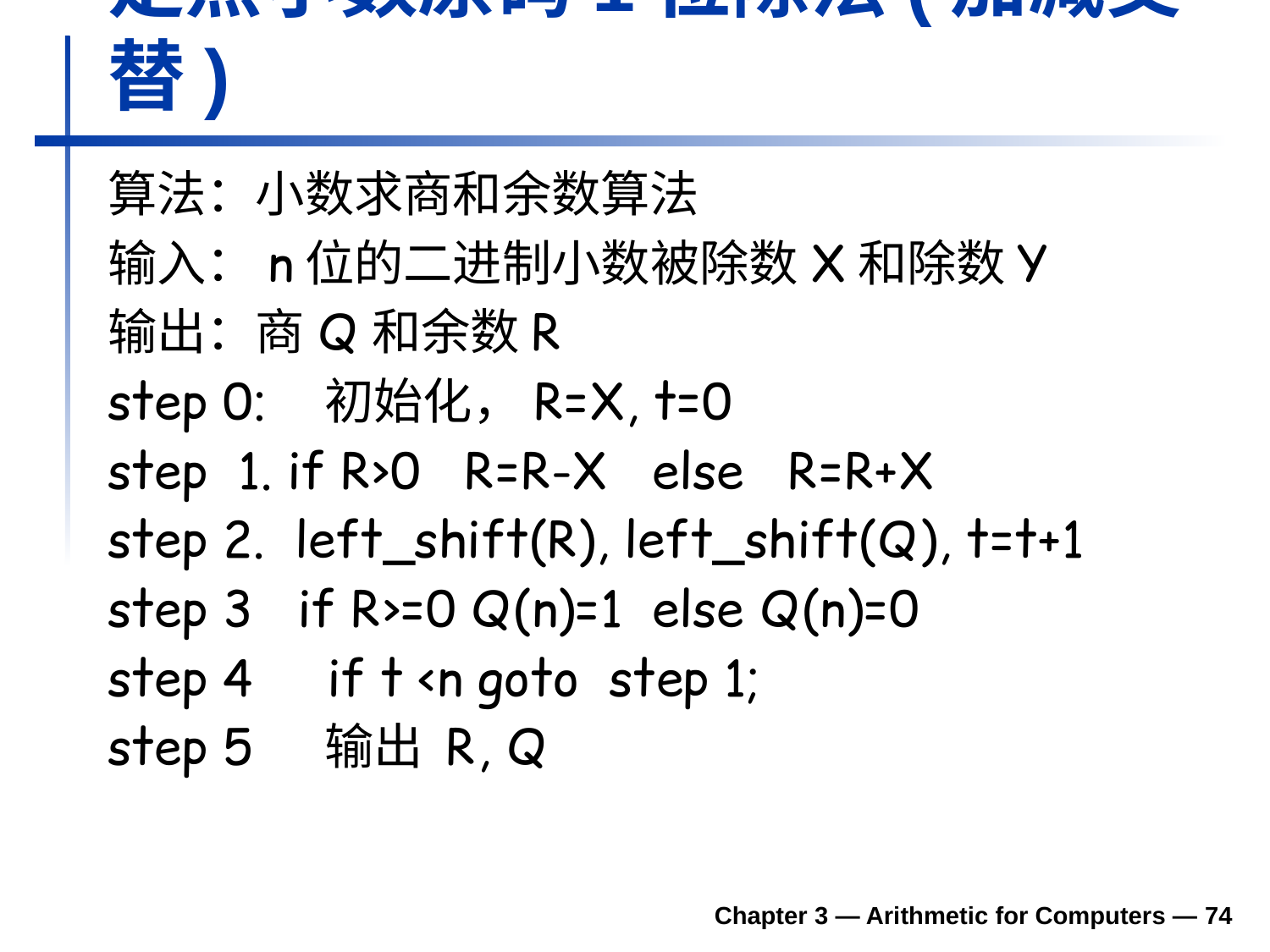

# 定点小数原码1位除法(加减交替)
算法：小数求商和余数算法
输入：n位的二进制小数被除数X和除数Y
输出：商Q和余数R
step 0:   初始化，R=X, t=0
step  1. if R>0   R=R-X   else   R=R+X
step 2.  left_shift(R), left_shift(Q), t=t+1
step 3   if R>=0 Q(n)=1  else Q(n)=0
step 4     if t <n goto  step 1;
step 5    输出 R, Q

Chapter 3 — Arithmetic for Computers — 74